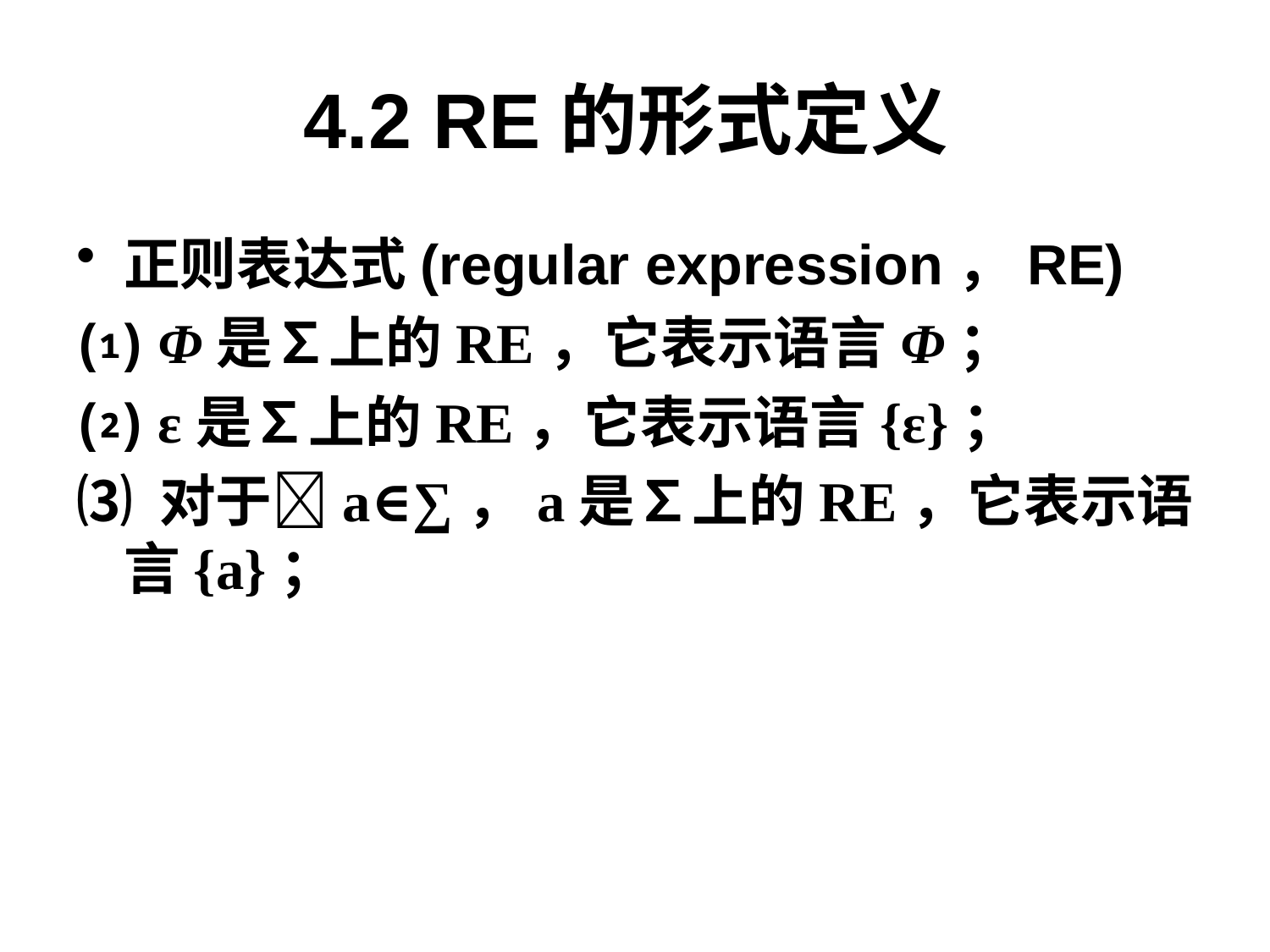

# 4.2 RE的形式定义
正则表达式(regular expression，RE)
⑴ Φ是∑上的RE，它表示语言Φ；
⑵ ε是∑上的RE，它表示语言{ε}；
⑶ 对于∀a∈∑，a是∑上的RE，它表示语言{a}；

9